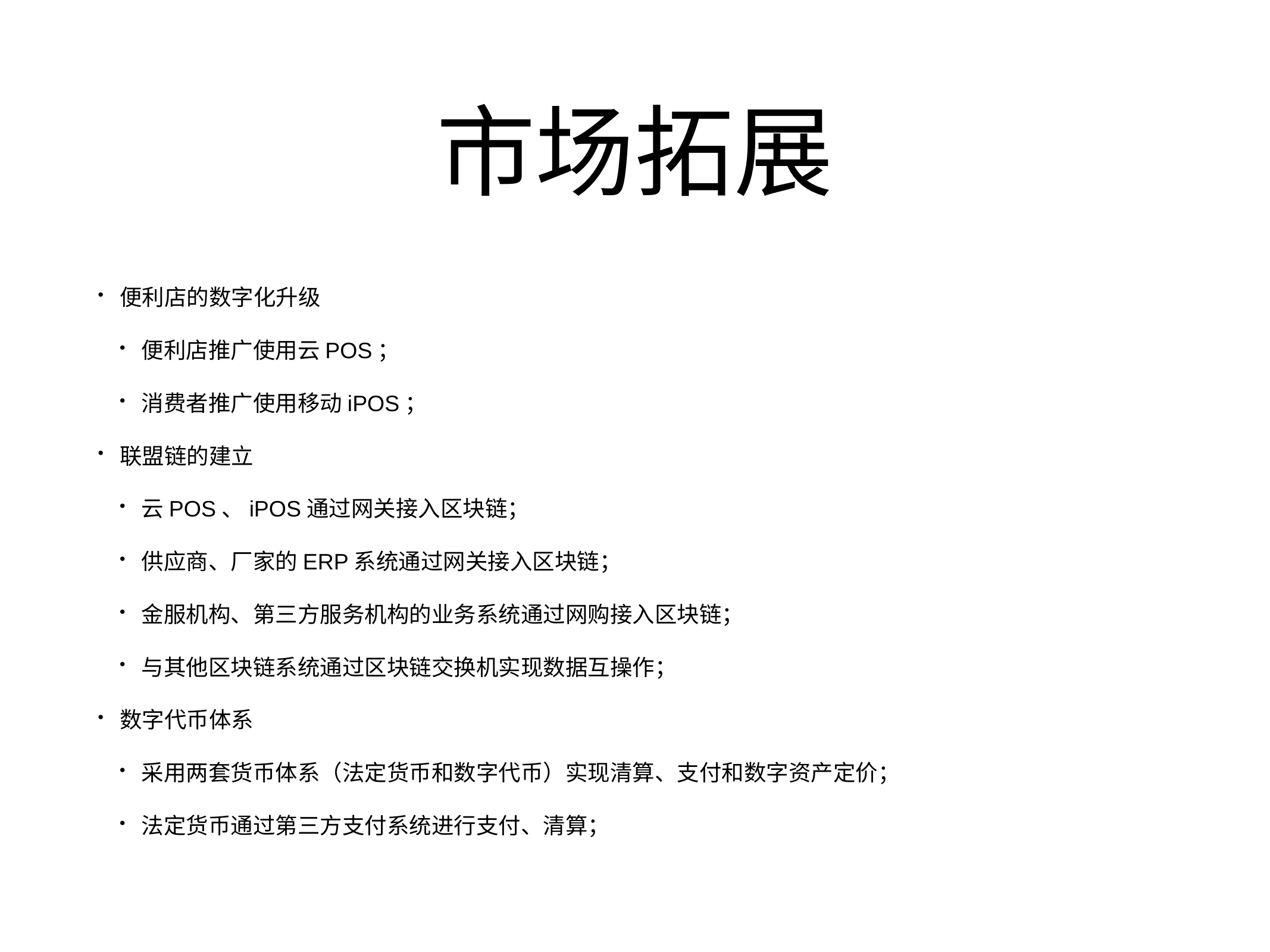

# 市场拓展
便利店的数字化升级
便利店推广使用云POS；
消费者推广使用移动iPOS；
联盟链的建立
云POS、iPOS通过网关接入区块链；
供应商、厂家的ERP系统通过网关接入区块链；
金服机构、第三方服务机构的业务系统通过网购接入区块链；
与其他区块链系统通过区块链交换机实现数据互操作；
数字代币体系
采用两套货币体系（法定货币和数字代币）实现清算、支付和数字资产定价；
法定货币通过第三方支付系统进行支付、清算；